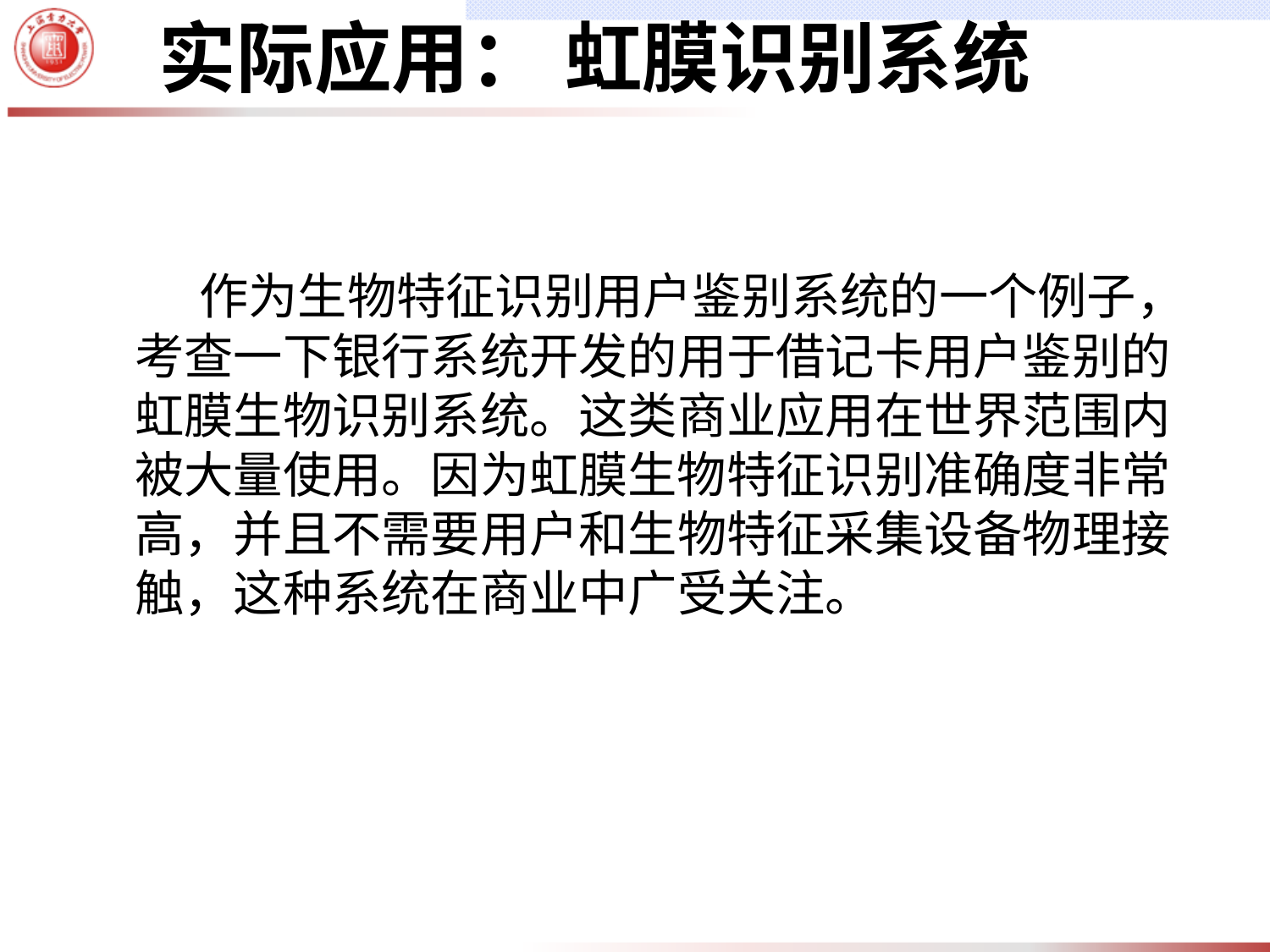

实际应用： 虹膜识别系统
    作为生物特征识别用户鉴别系统的一个例子，考查一下银行系统开发的用于借记卡用户鉴别的虹膜生物识别系统。这类商业应用在世界范围内被大量使用。因为虹膜生物特征识别准确度非常高，并且不需要用户和生物特征采集设备物理接触，这种系统在商业中广受关注。